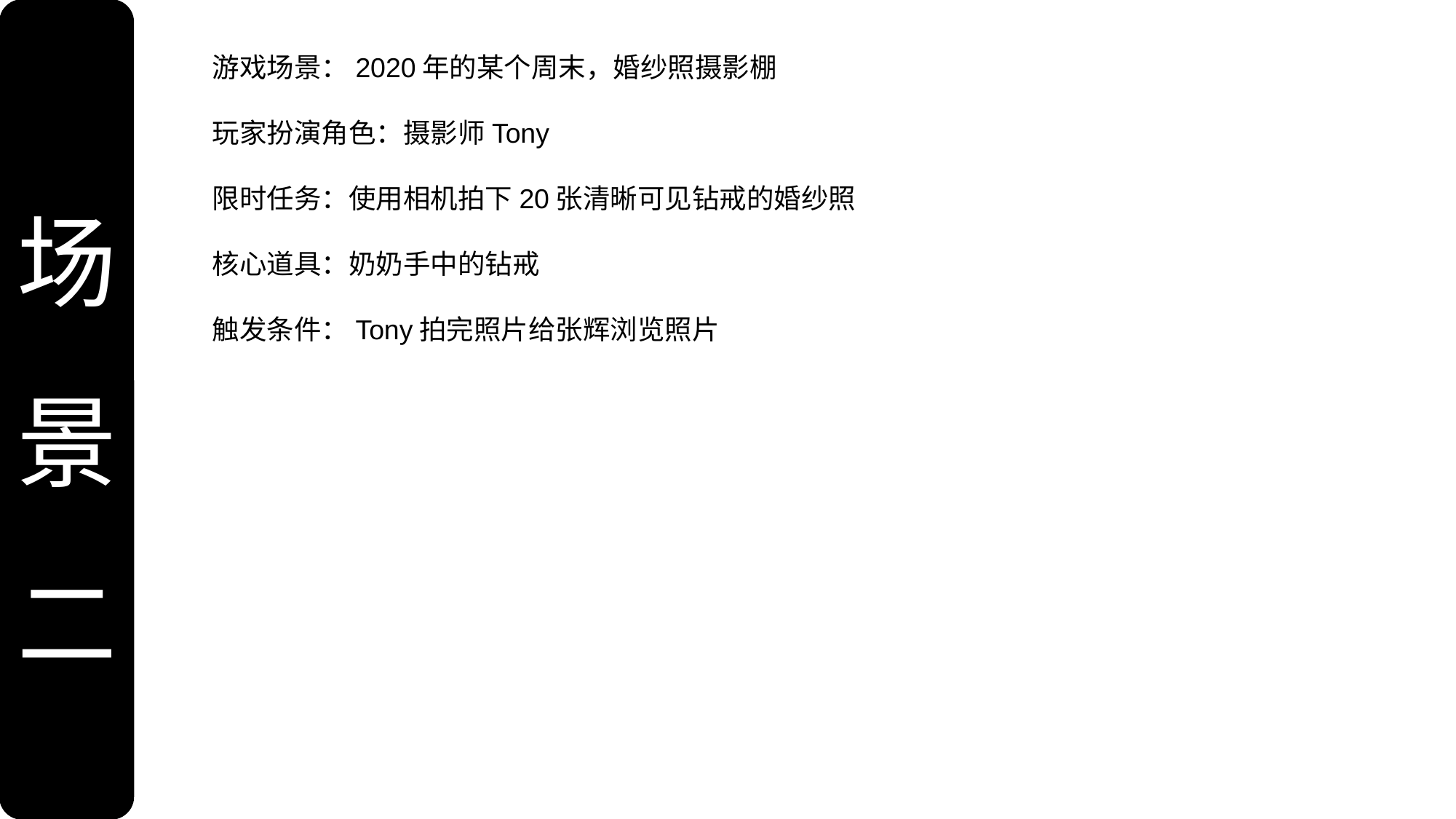

场景
二

游戏场景：2020年的某个周末，婚纱照摄影棚

玩家扮演角色：摄影师Tony

限时任务：使用相机拍下20张清晰可见钻戒的婚纱照

核心道具：奶奶手中的钻戒

触发条件：Tony拍完照片给张辉浏览照片